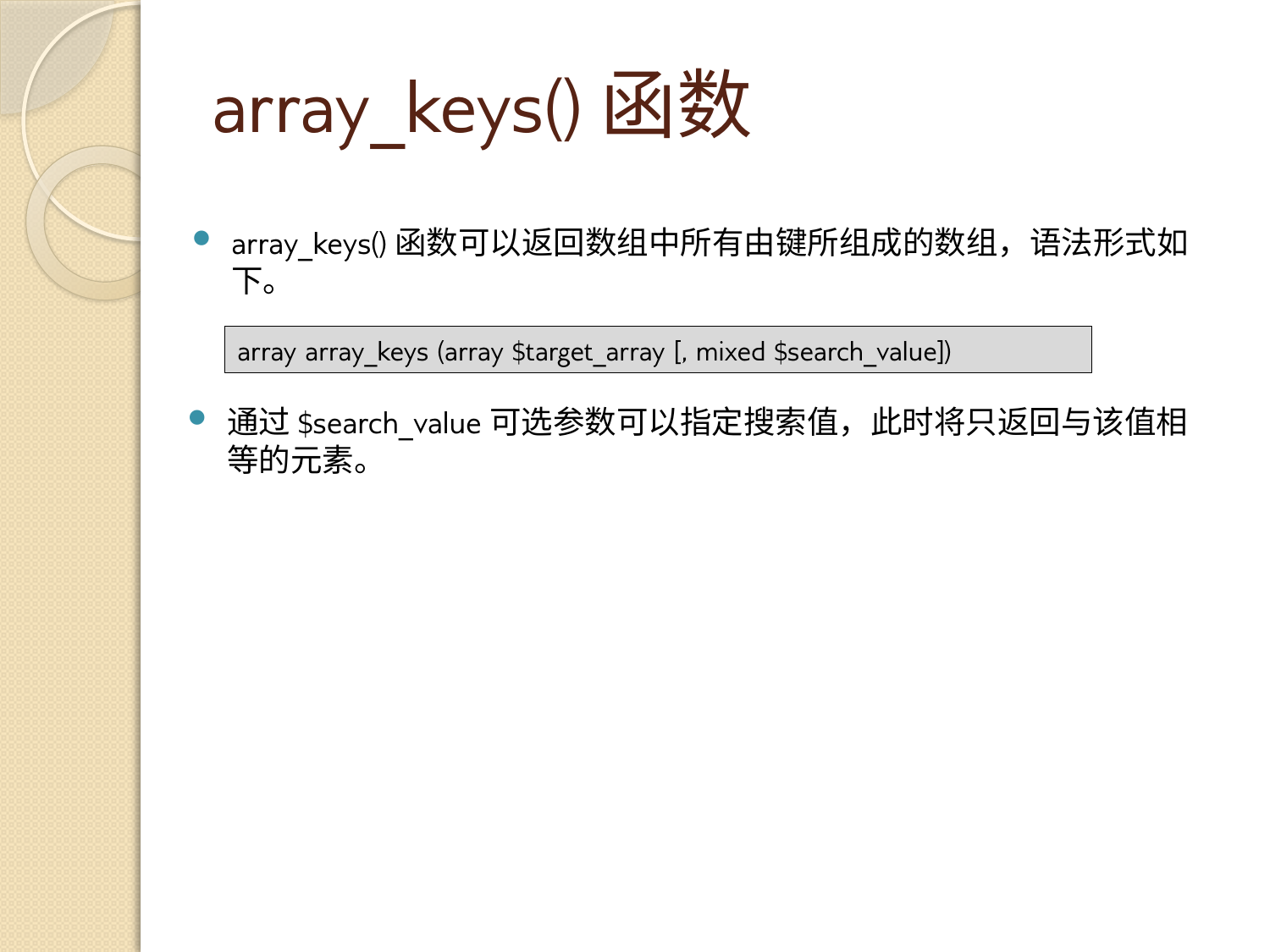

# array_keys()函数
array_keys()函数可以返回数组中所有由键所组成的数组，语法形式如下。
array array_keys (array $target_array [, mixed $search_value])
通过$search_value可选参数可以指定搜索值，此时将只返回与该值相等的元素。